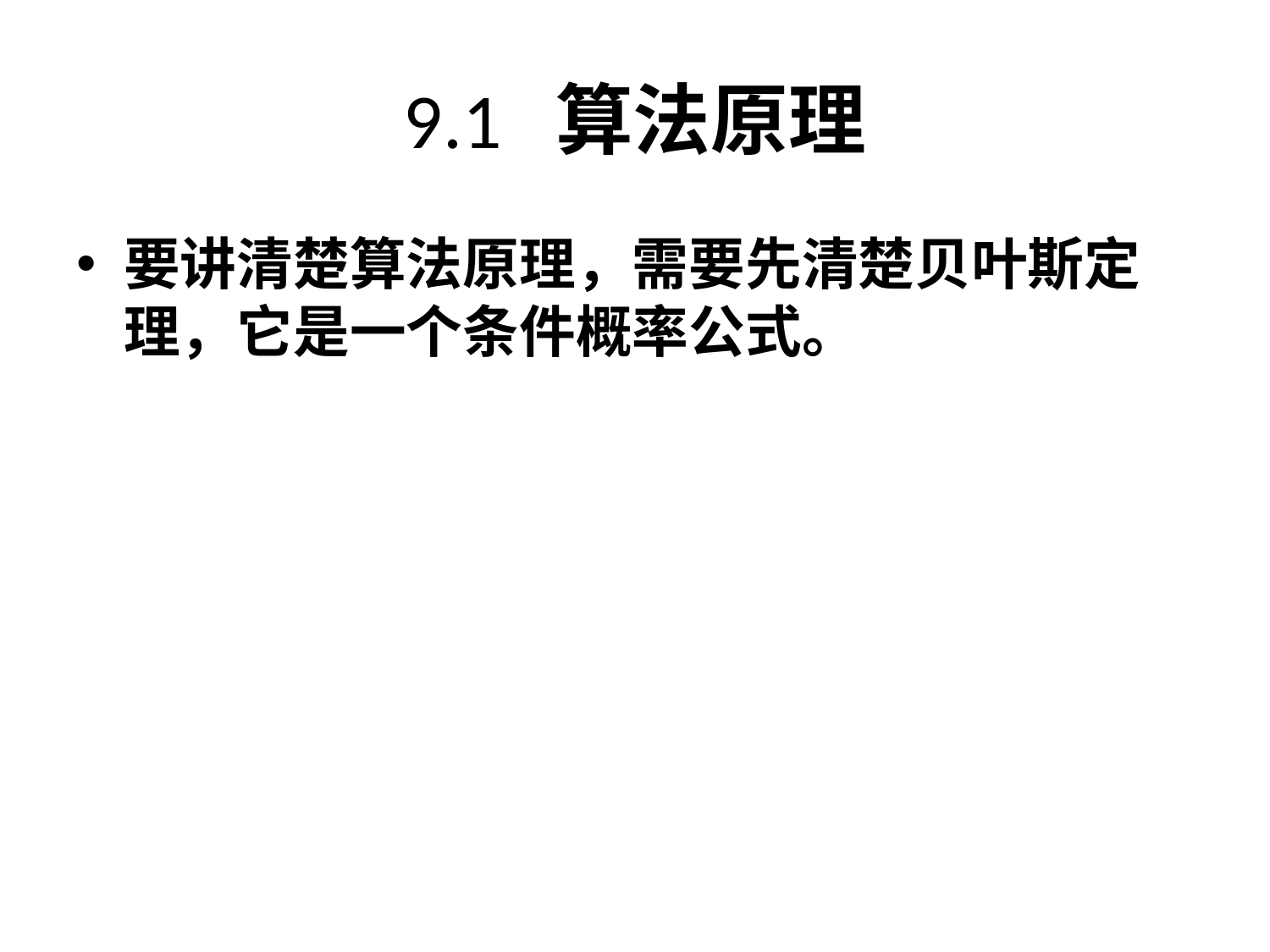

# 9.1  算法原理
要讲清楚算法原理，需要先清楚贝叶斯定理，它是一个条件概率公式。